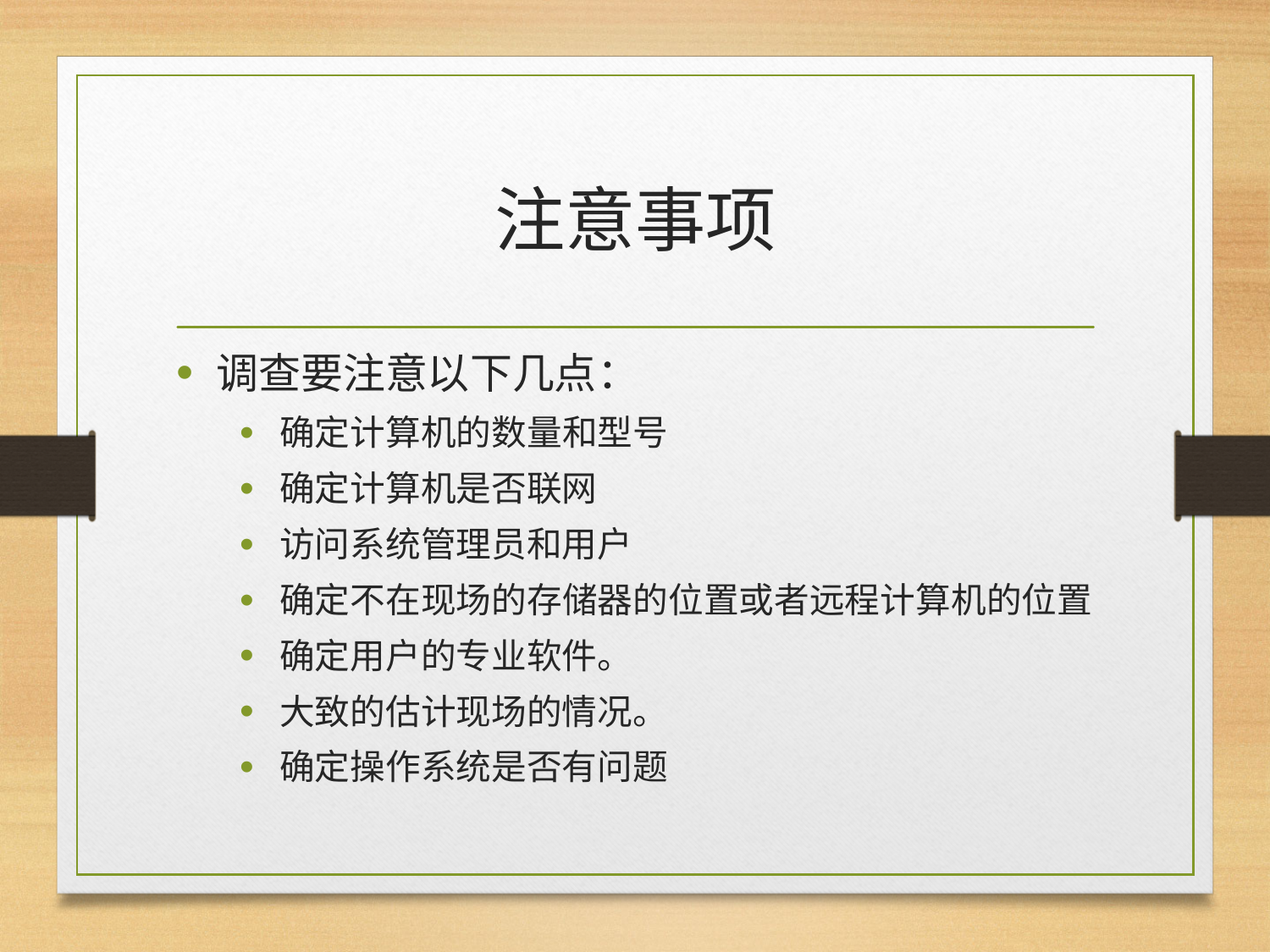

# 注意事项
调查要注意以下几点：
确定计算机的数量和型号
确定计算机是否联网
访问系统管理员和用户
确定不在现场的存储器的位置或者远程计算机的位置
确定用户的专业软件。
大致的估计现场的情况。
确定操作系统是否有问题